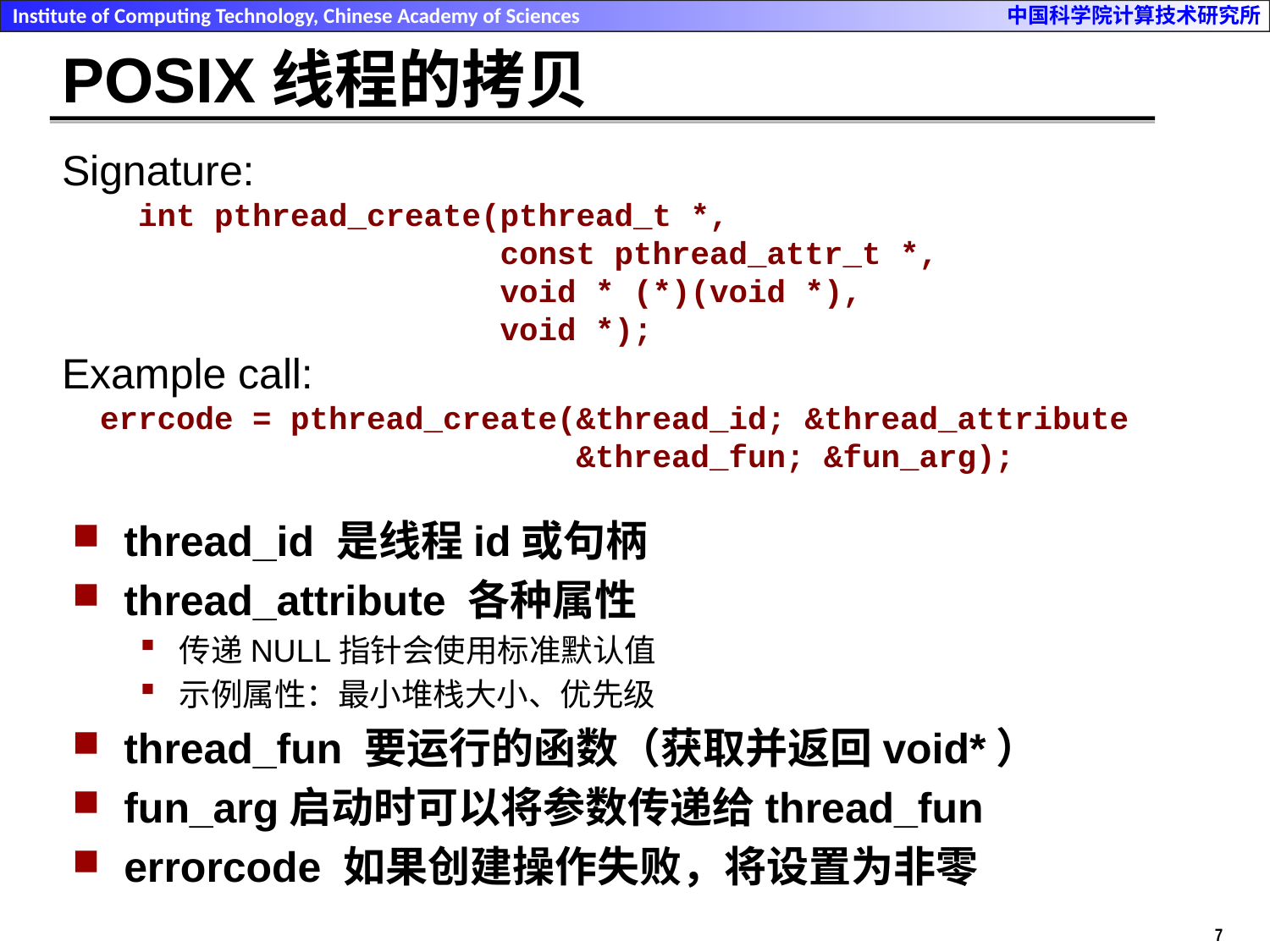

# POSIX线程的拷贝
Signature:
    int pthread_create(pthread_t *,
                       const pthread_attr_t *,
                       void * (*)(void *),
                       void *);
Example call:
  errcode = pthread_create(&thread_id; &thread_attribute
                           &thread_fun; &fun_arg);
thread_id 是线程id或句柄
thread_attribute 各种属性
传递NULL指针会使用标准默认值
示例属性：最小堆栈大小、优先级
thread_fun 要运行的函数（获取并返回void*）
fun_arg启动时可以将参数传递给thread_fun
errorcode 如果创建操作失败，将设置为非零